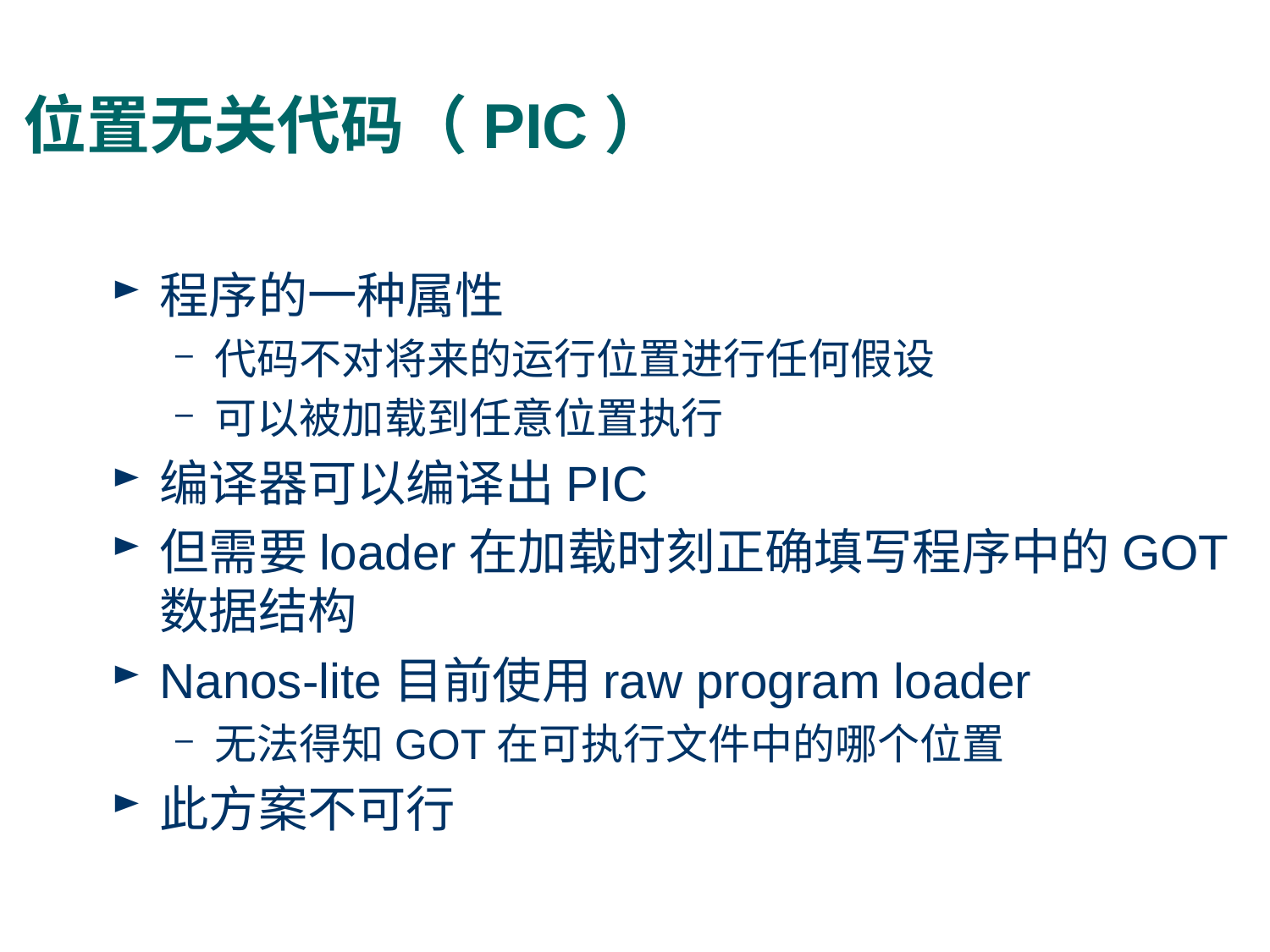

# 位置无关代码（PIC）
程序的一种属性
代码不对将来的运行位置进行任何假设
可以被加载到任意位置执行
编译器可以编译出PIC
但需要loader在加载时刻正确填写程序中的GOT数据结构
Nanos-lite目前使用raw program loader
无法得知GOT在可执行文件中的哪个位置
此方案不可行